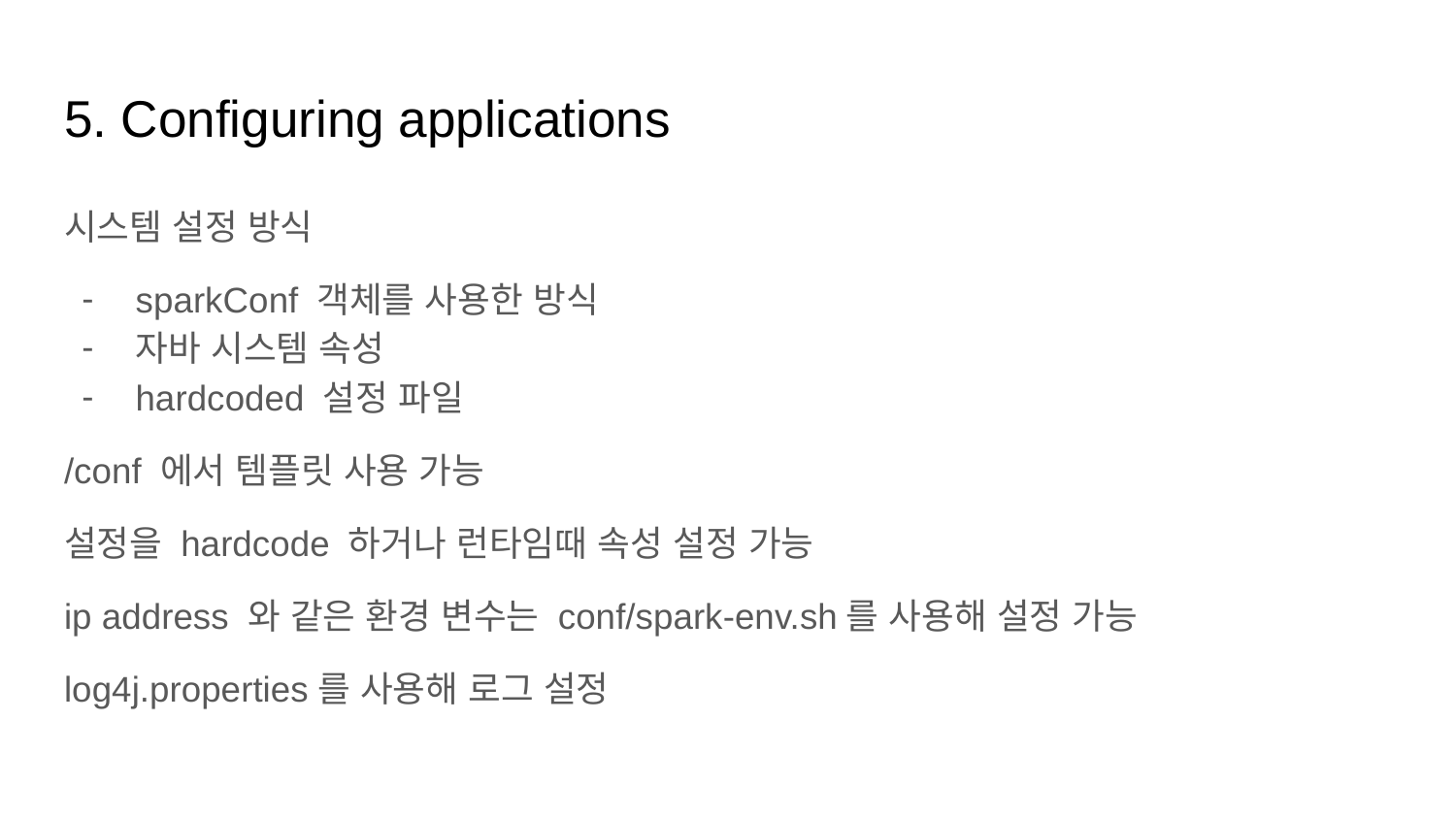

# 5. Configuring applications
시스템 설정 방식
sparkConf 객체를 사용한 방식
자바 시스템 속성
hardcoded 설정 파일
/conf 에서 템플릿 사용 가능
설정을 hardcode 하거나 런타임때 속성 설정 가능
ip address 와 같은 환경 변수는 conf/spark-env.sh를 사용해 설정 가능
log4j.properties를 사용해 로그 설정